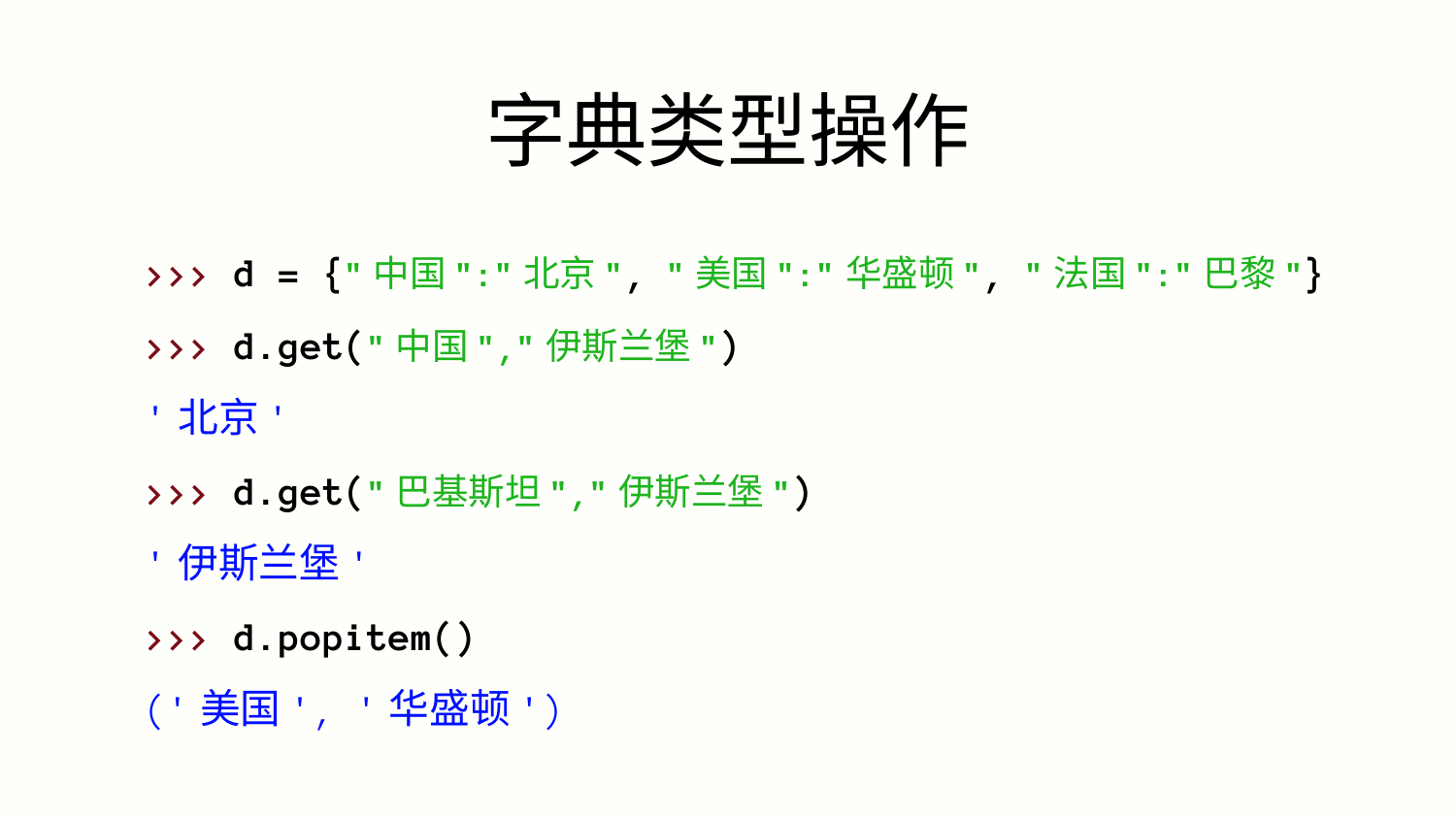

字典类型操作
>>> d = {"中国":"北京", "美国":"华盛顿", "法国":"巴黎"}
>>> d.get("中国","伊斯兰堡")
'北京'
>>> d.get("巴基斯坦","伊斯兰堡")
'伊斯兰堡'
>>> d.popitem()
('美国', '华盛顿')
14